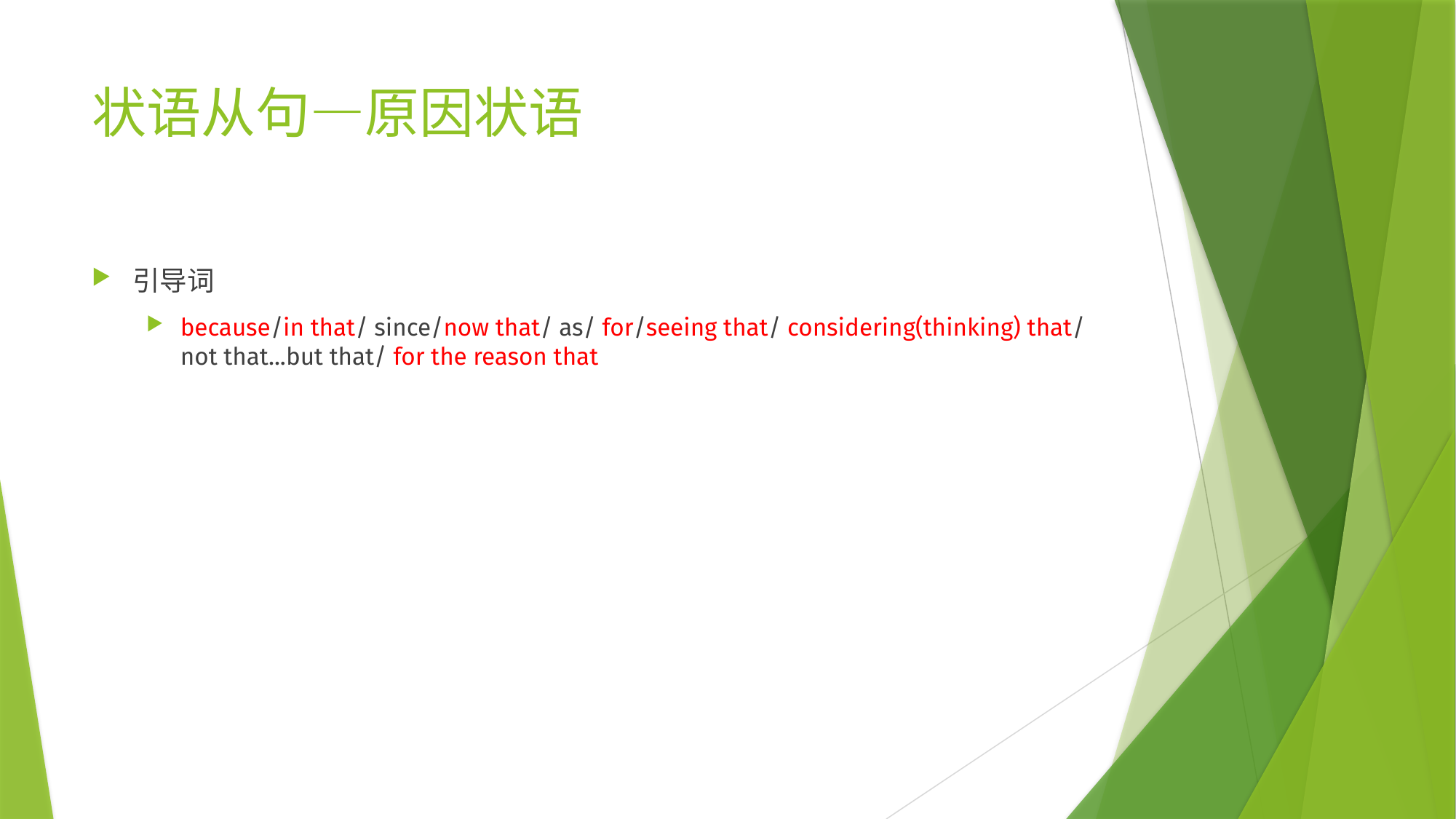

# 状语从句—原因状语
引导词
because/in that/ since/now that/ as/ for/seeing that/ considering(thinking) that/ not that...but that/ for the reason that